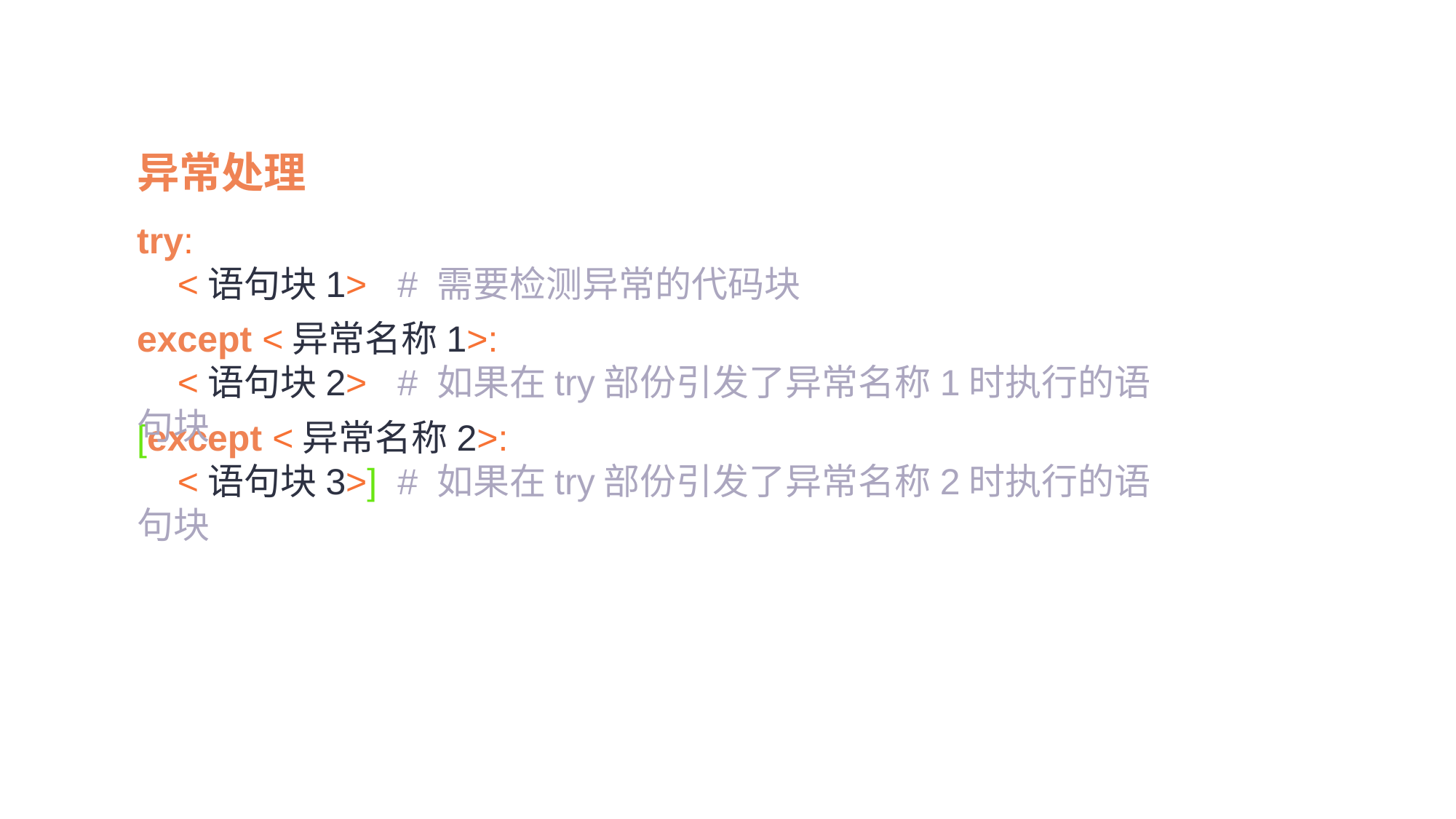

异常处理
try:
    <语句块1>   # 需要检测异常的代码块
except <异常名称1>:
    <语句块2>   # 如果在try部份引发了异常名称1时执行的语句块
[except <异常名称2>:
    <语句块3>]  # 如果在try部份引发了异常名称2时执行的语句块